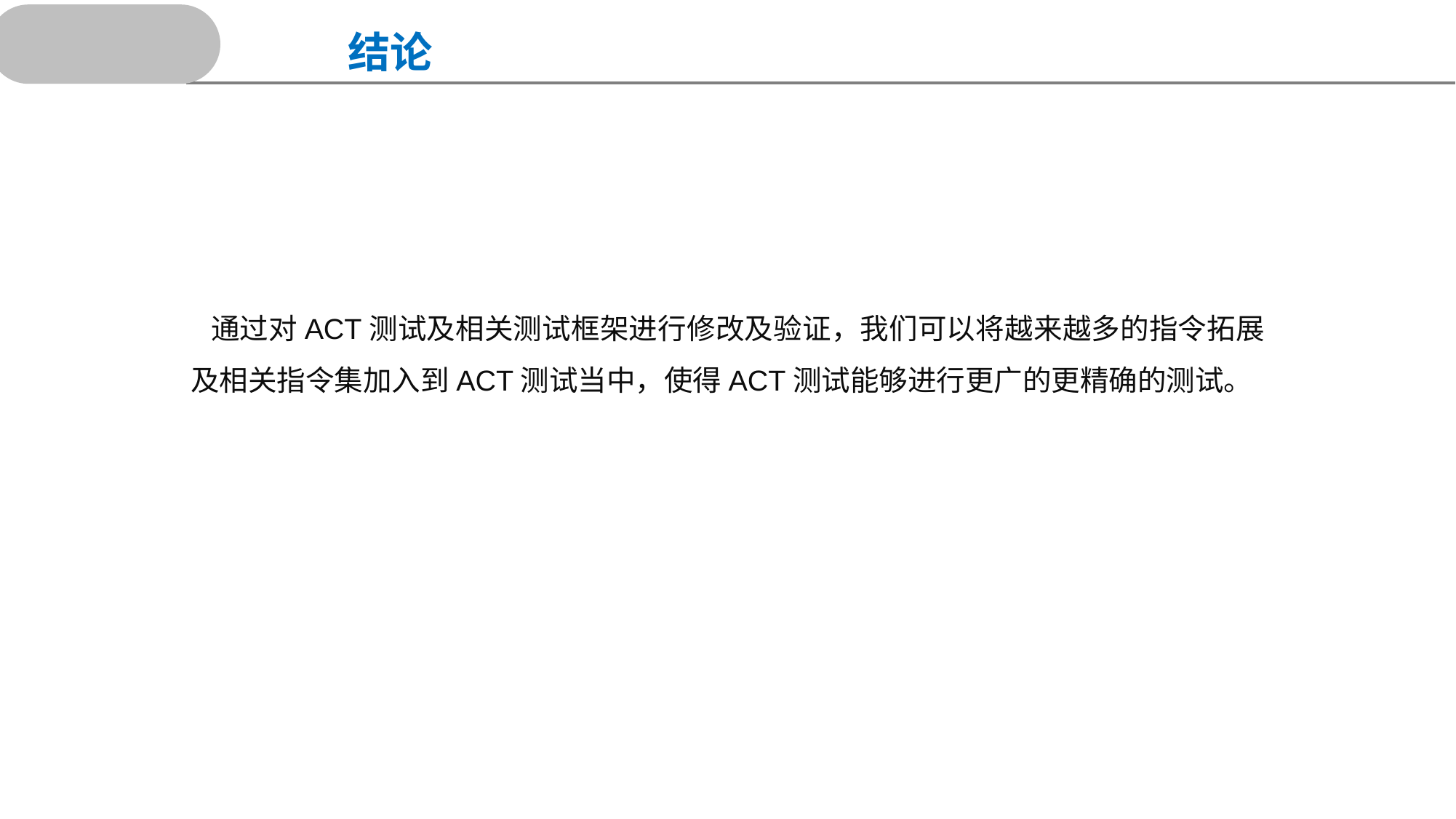

结论
  通过对ACT测试及相关测试框架进行修改及验证，我们可以将越来越多的指令拓展及相关指令集加入到ACT测试当中，使得ACT测试能够进行更广的更精确的测试。